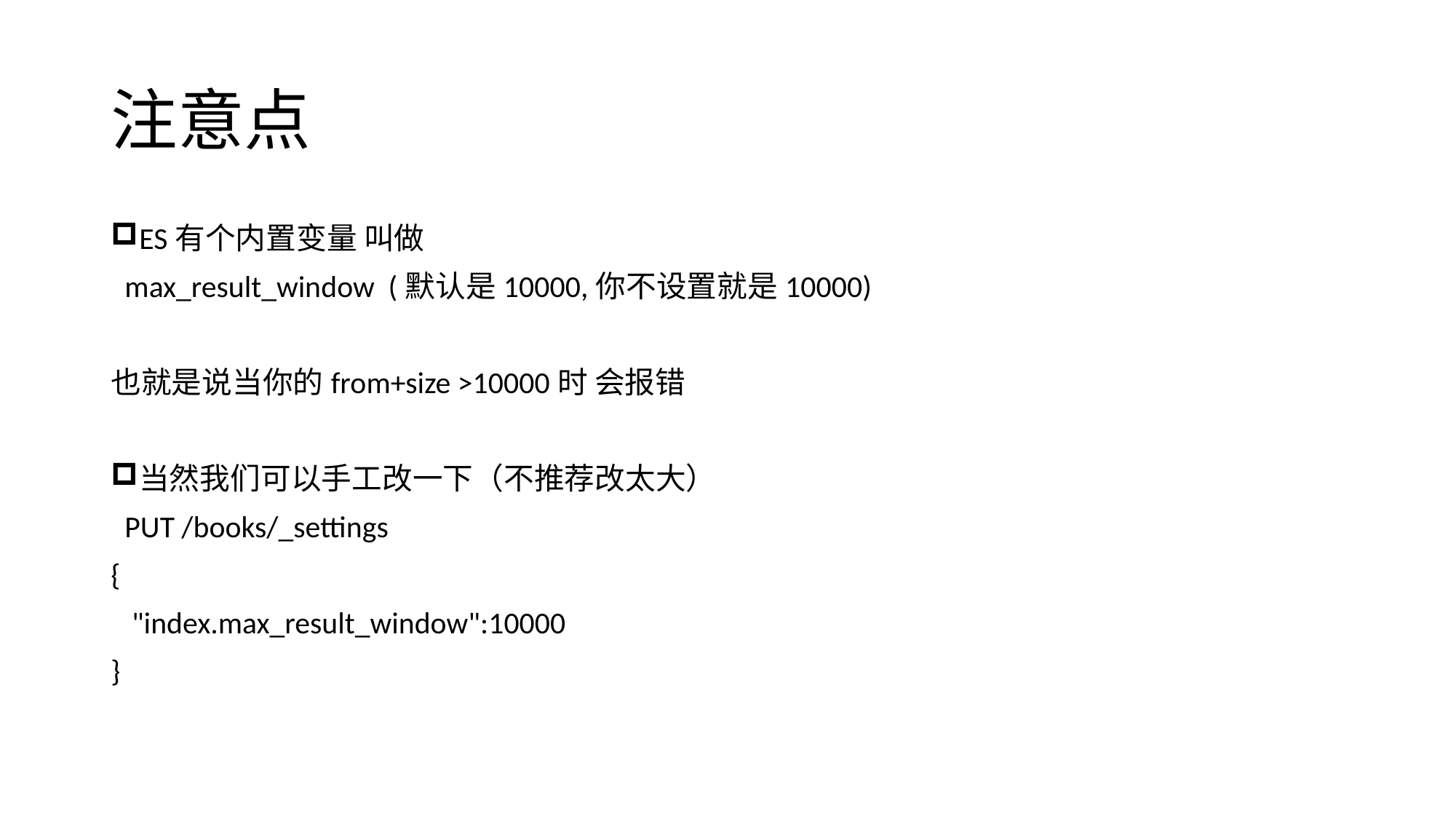

# 注意点
ES有个内置变量 叫做
  max_result_window  (默认是10000,你不设置就是10000)

也就是说当你的from+size >10000时 会报错

当然我们可以手工改一下（不推荐改太大）
  PUT /books/_settings
{
   "index.max_result_window":10000
}